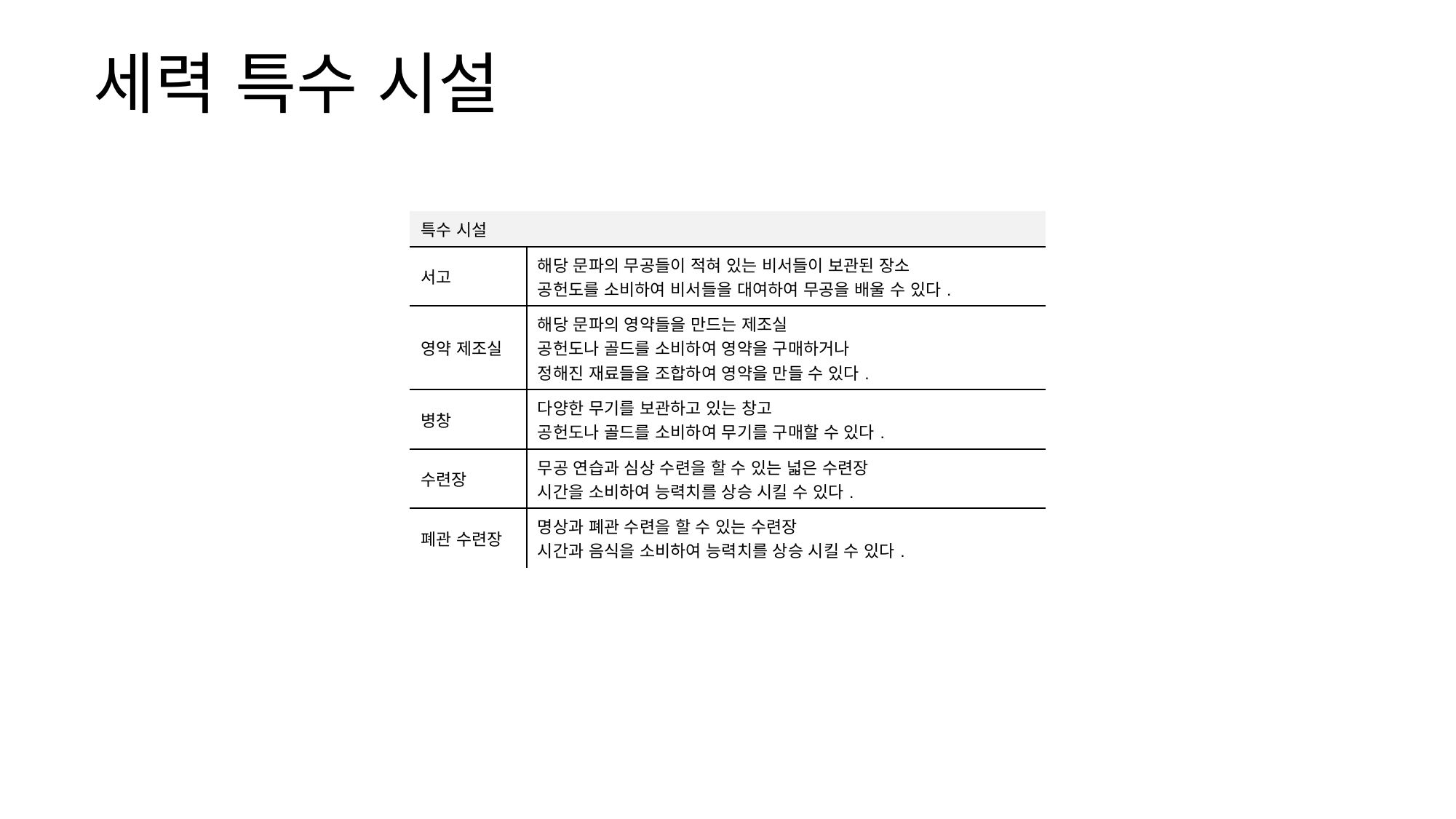

세력 특수 시설
| 특수 시설 |  |
| --- | --- |
| 서고 | 해당 문파의 무공들이 적혀 있는 비서들이 보관된 장소 공헌도를 소비하여 비서들을 대여하여 무공을 배울 수 있다. |
| 영약 제조실 | 해당 문파의 영약들을 만드는 제조실 공헌도나 골드를 소비하여 영약을 구매하거나 정해진 재료들을 조합하여 영약을 만들 수 있다. |
| 병창 | 다양한 무기를 보관하고 있는 창고 공헌도나 골드를 소비하여 무기를 구매할 수 있다. |
| 수련장 | 무공 연습과 심상 수련을 할 수 있는 넓은 수련장 시간을 소비하여 능력치를 상승 시킬 수 있다. |
| 폐관 수련장 | 명상과 폐관 수련을 할 수 있는 수련장 시간과 음식을 소비하여 능력치를 상승 시킬 수 있다. |